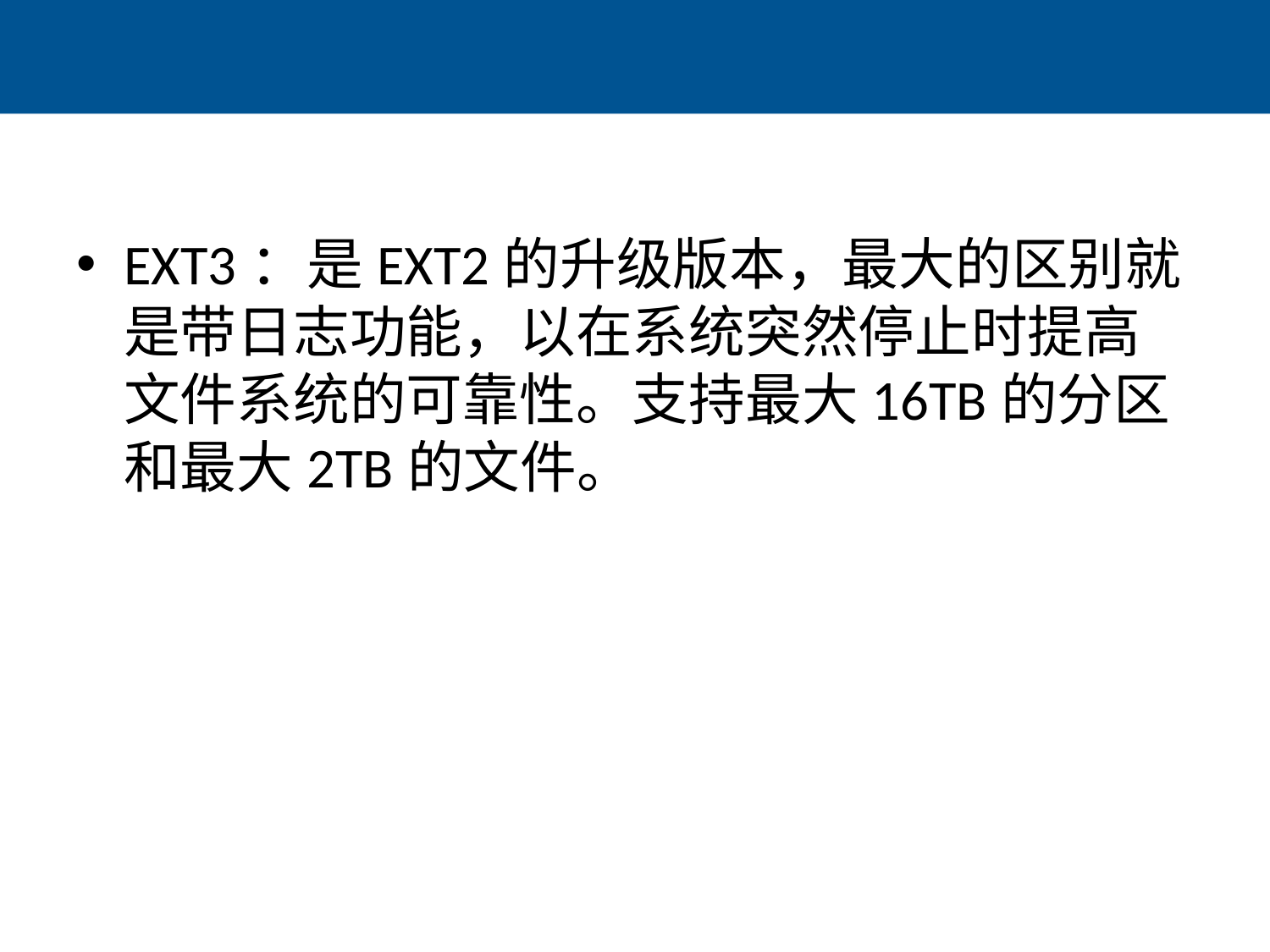

#
EXT3：是EXT2的升级版本，最大的区别就是带日志功能，以在系统突然停止时提高文件系统的可靠性。支持最大16TB的分区和最大2TB的文件。